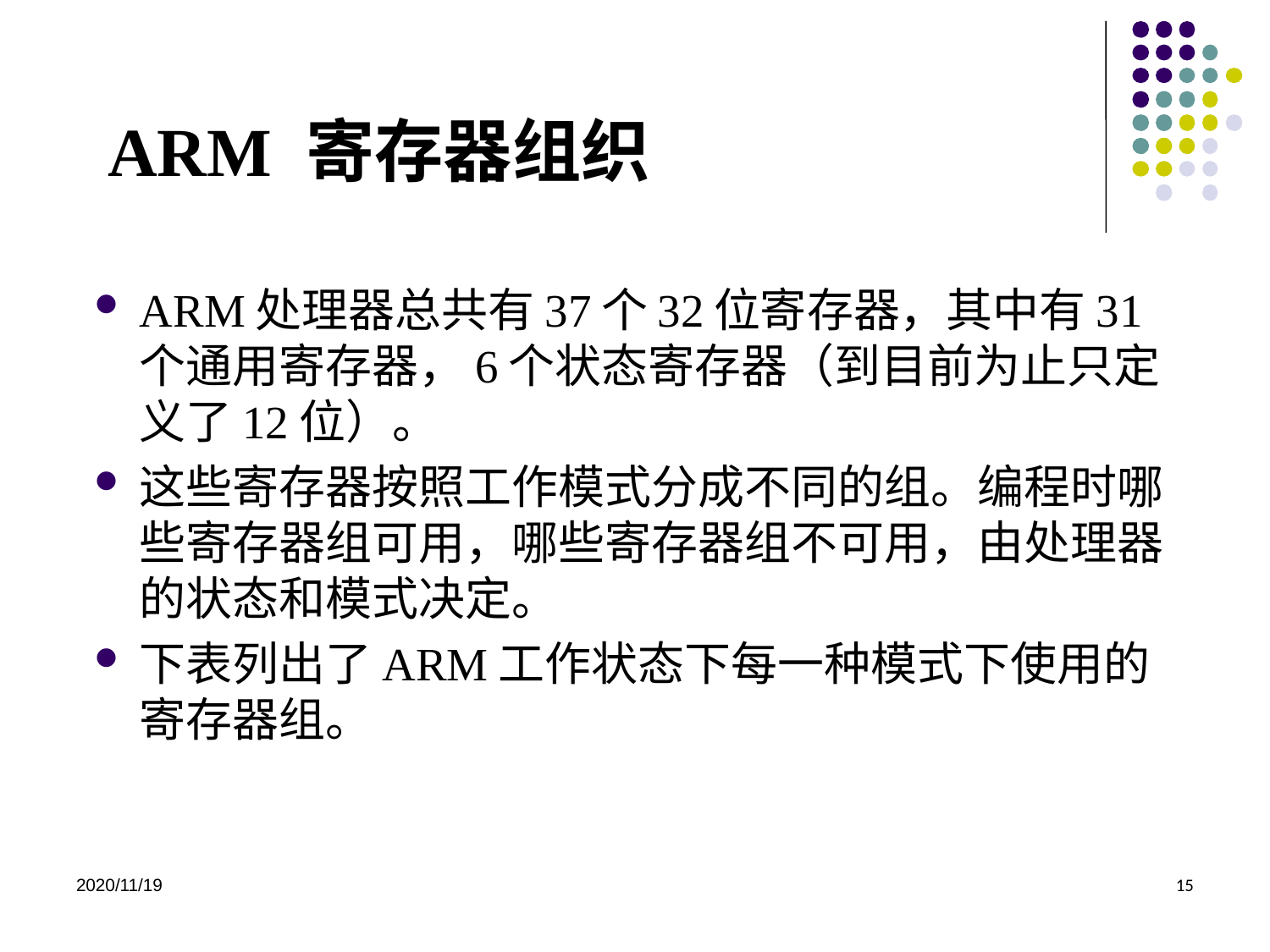

# ARM 寄存器组织
ARM处理器总共有37个32位寄存器，其中有31个通用寄存器，6个状态寄存器（到目前为止只定义了12位）。
这些寄存器按照工作模式分成不同的组。编程时哪些寄存器组可用，哪些寄存器组不可用，由处理器的状态和模式决定。
下表列出了ARM工作状态下每一种模式下使用的寄存器组。

2020/11/19
15